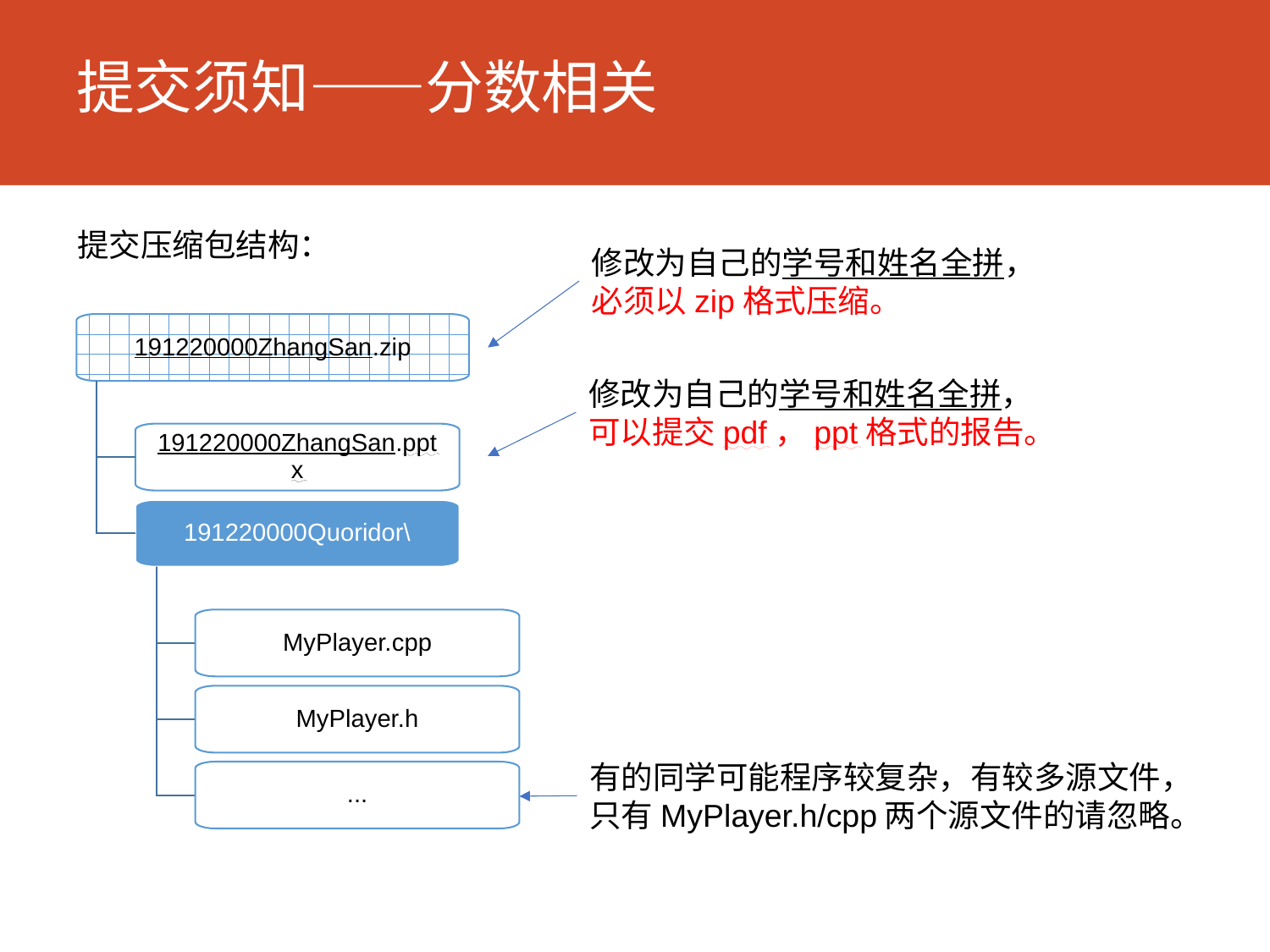

# 提交须知——分数相关
提交压缩包结构：
修改为自己的学号和姓名全拼，
必须以zip格式压缩。
191220000ZhangSan.zip

191220000ZhangSan.pptx

191220000Quoridor\

MyPlayer.cpp

MyPlayer.h

...
修改为自己的学号和姓名全拼，
可以提交pdf，ppt格式的报告。
有的同学可能程序较复杂，有较多源文件，
只有MyPlayer.h/cpp两个源文件的请忽略。